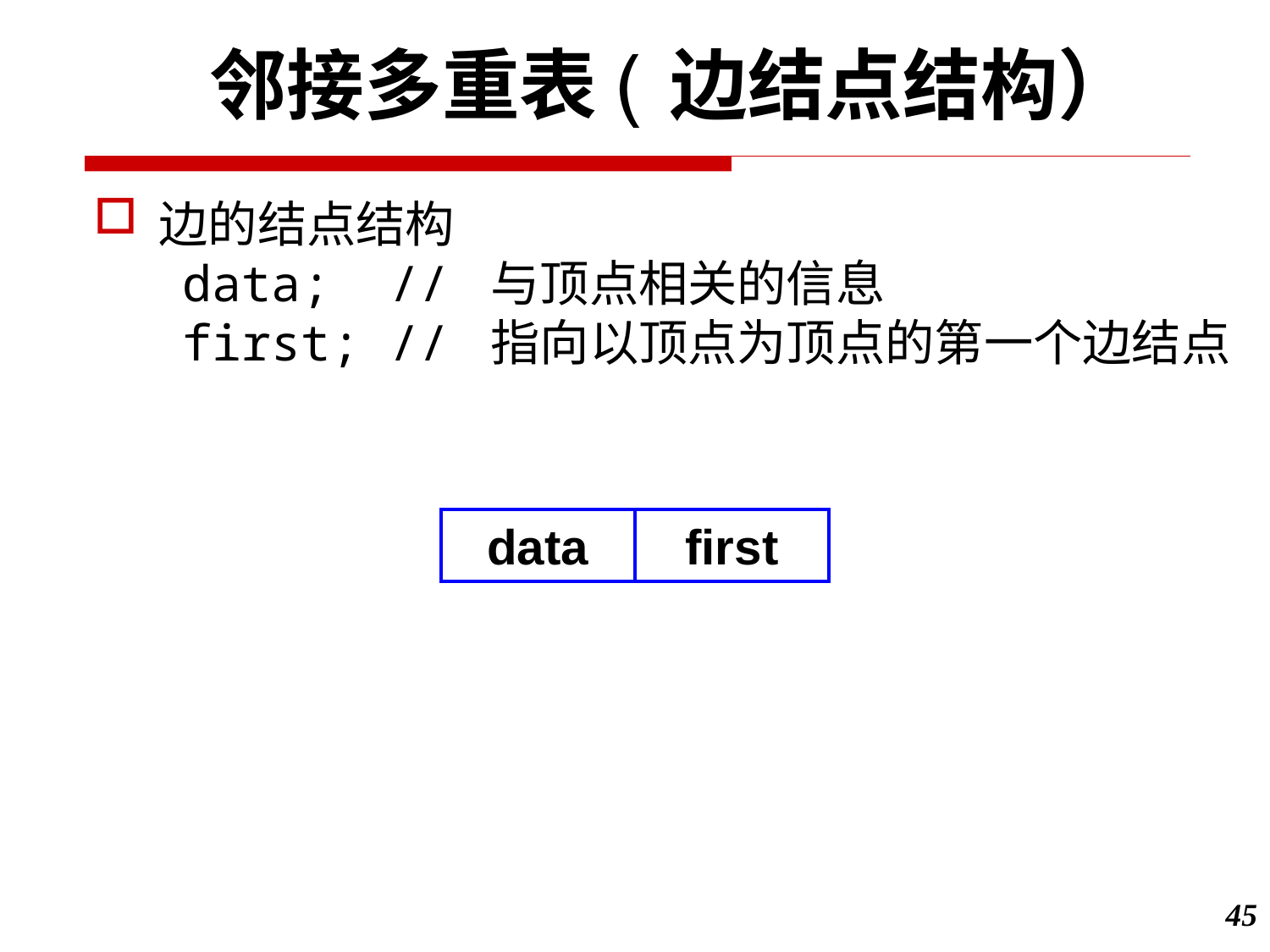

邻接多重表(边结点结构）
边的结点结构
   data;  // 与顶点相关的信息
   first; // 指向以顶点为顶点的第一个边结点
data
first
45